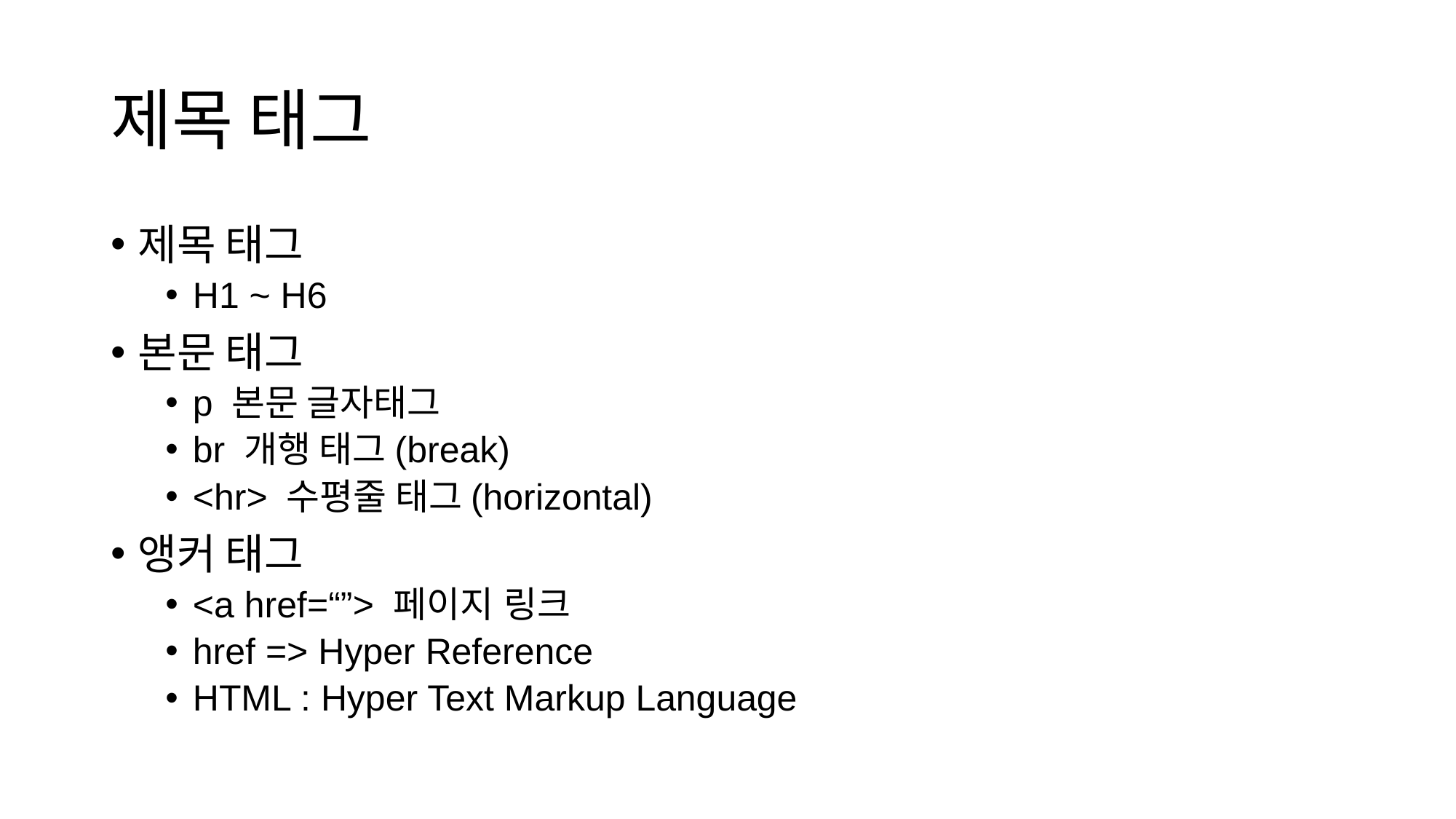

# 제목 태그
제목 태그
H1 ~ H6
본문 태그
p 본문 글자태그
br 개행 태그(break)
<hr> 수평줄 태그(horizontal)
앵커 태그
<a href=“”> 페이지 링크
href => Hyper Reference
HTML : Hyper Text Markup Language